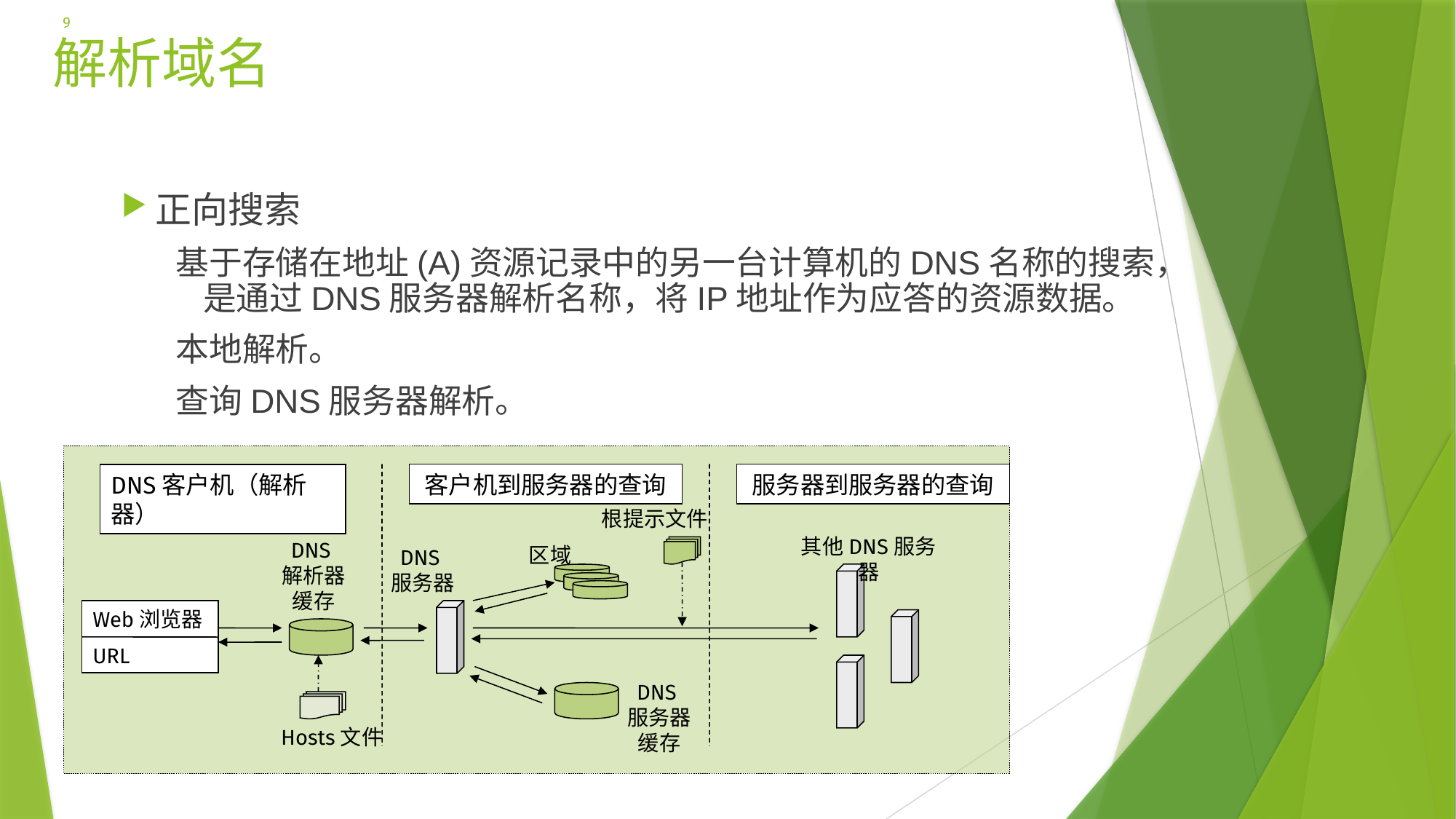

9
# 解析域名
正向搜索
基于存储在地址(A)资源记录中的另一台计算机的DNS名称的搜索，是通过DNS服务器解析名称，将IP地址作为应答的资源数据。
本地解析。
查询DNS服务器解析。

客户机到服务器的查询

服务器到服务器的查询
DNS客户机（解析器）
根提示文件
其他DNS服务器
 DNS   解析器缓存
区域

 DNS   服务器

Web浏览器
URL

 DNS   服务器缓存

Hosts文件